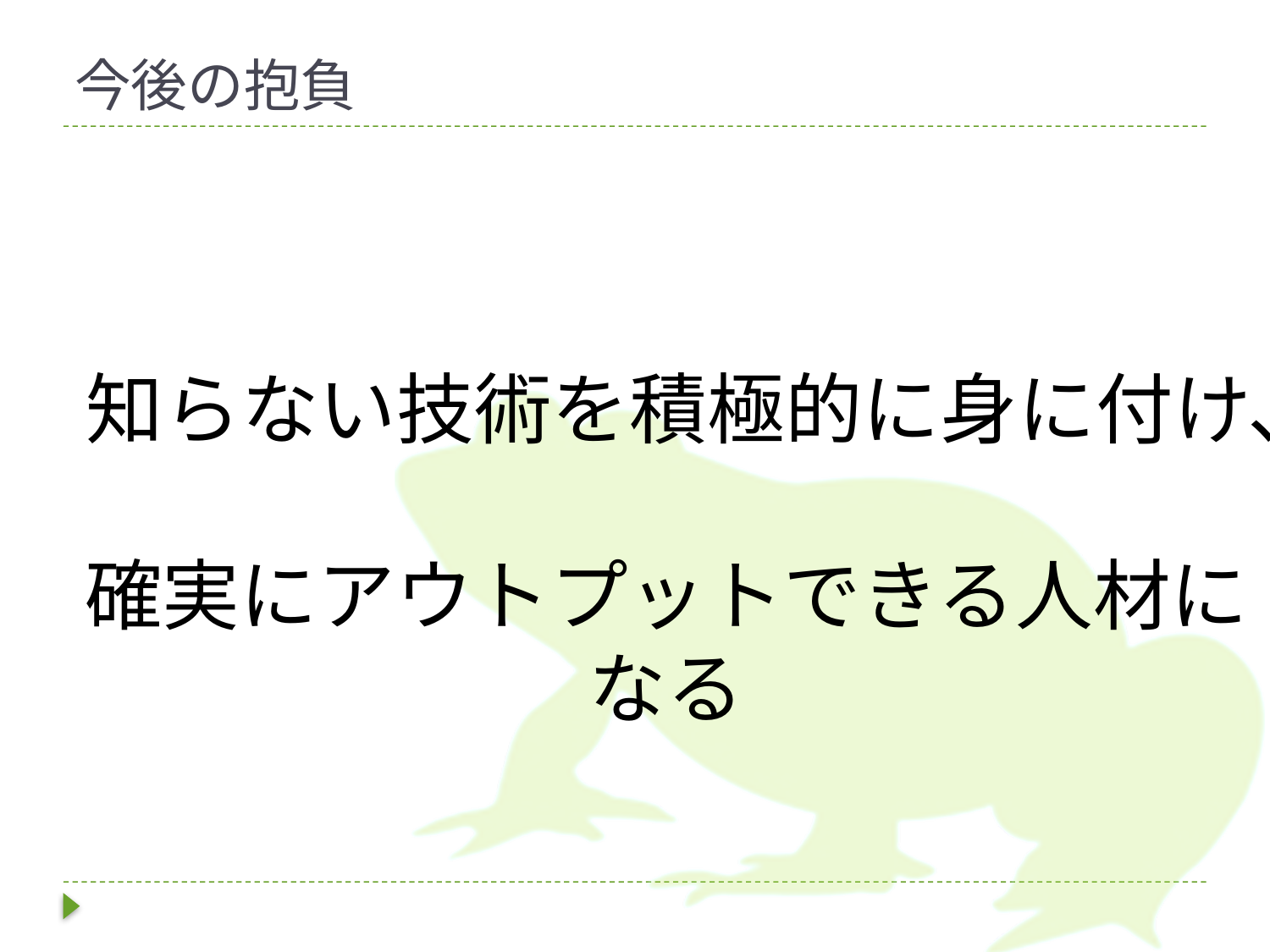

# 今後の抱負

知らない技術を積極的に身に付け、
確実にアウトプットできる人材になる